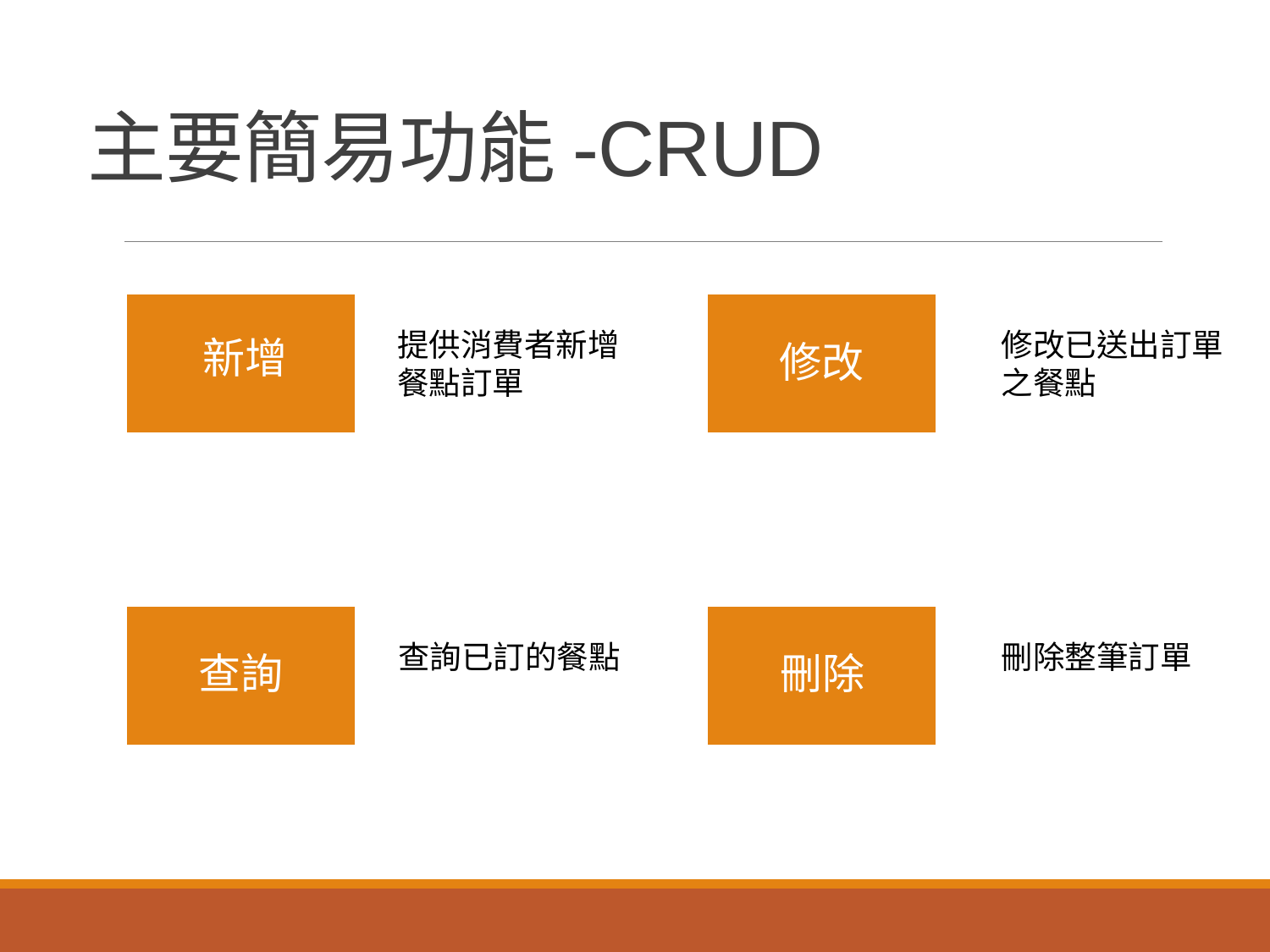

# 主要簡易功能-CRUD
新增

修改
提供消費者新增餐點訂單
修改已送出訂單之餐點
首頁

刪除

查詢
查詢已訂的餐點
刪除整筆訂單